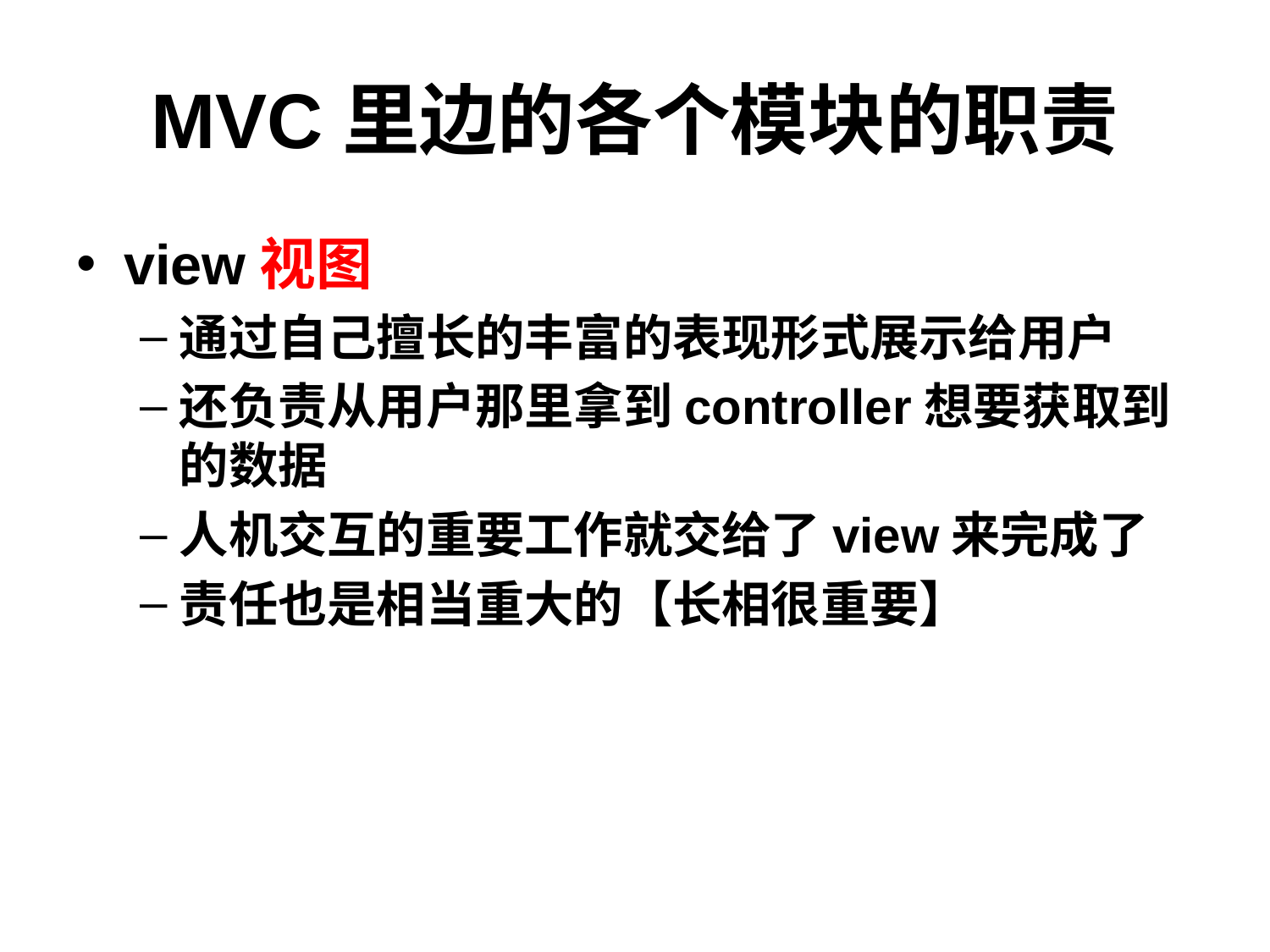

# MVC里边的各个模块的职责
view视图
通过自己擅长的丰富的表现形式展示给用户
还负责从用户那里拿到controller想要获取到的数据
人机交互的重要工作就交给了view来完成了
责任也是相当重大的【长相很重要】